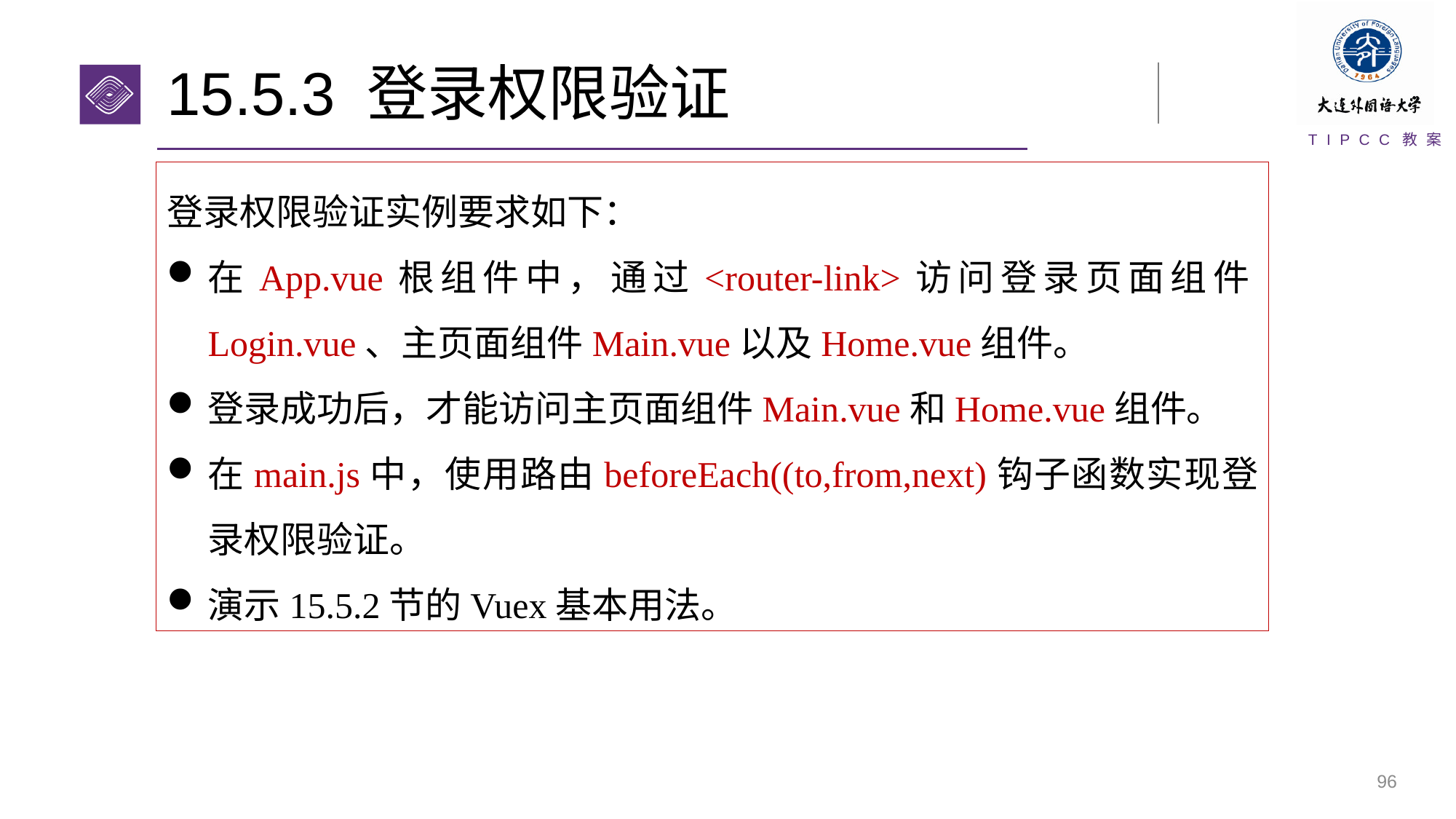

# 15.5.3 登录权限验证
登录权限验证实例要求如下：
在App.vue根组件中，通过<router-link>访问登录页面组件Login.vue、主页面组件Main.vue以及Home.vue组件。
登录成功后，才能访问主页面组件Main.vue和Home.vue组件。
在main.js中，使用路由beforeEach((to,from,next)钩子函数实现登录权限验证。
演示15.5.2节的Vuex基本用法。
96